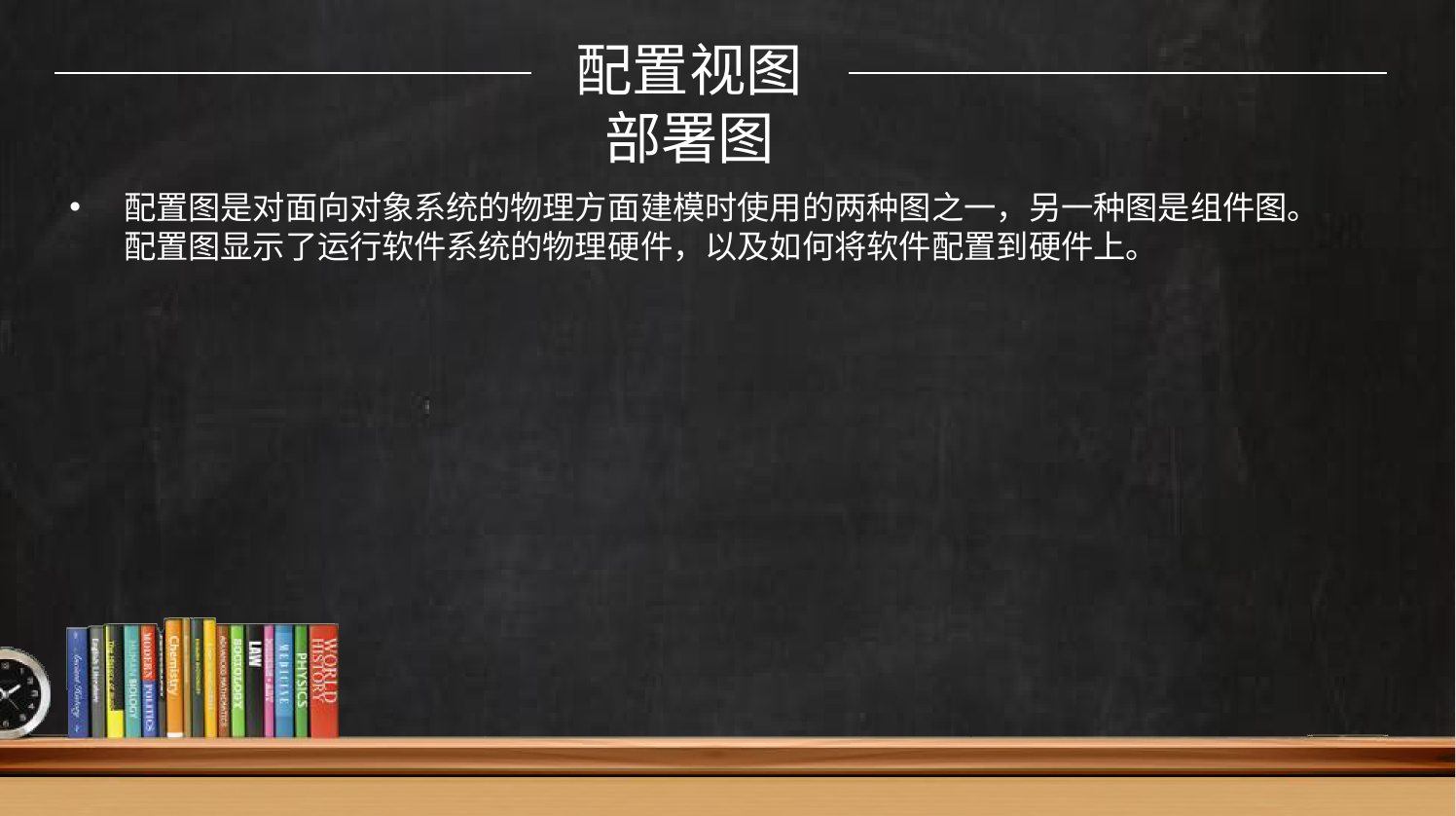

# 配置视图 部署图

配置图是对面向对象系统的物理方面建模时使用的两种图之一，另一种图是组件图。 配置图显示了运行软件系统的物理硬件，以及如何将软件配置到硬件上。